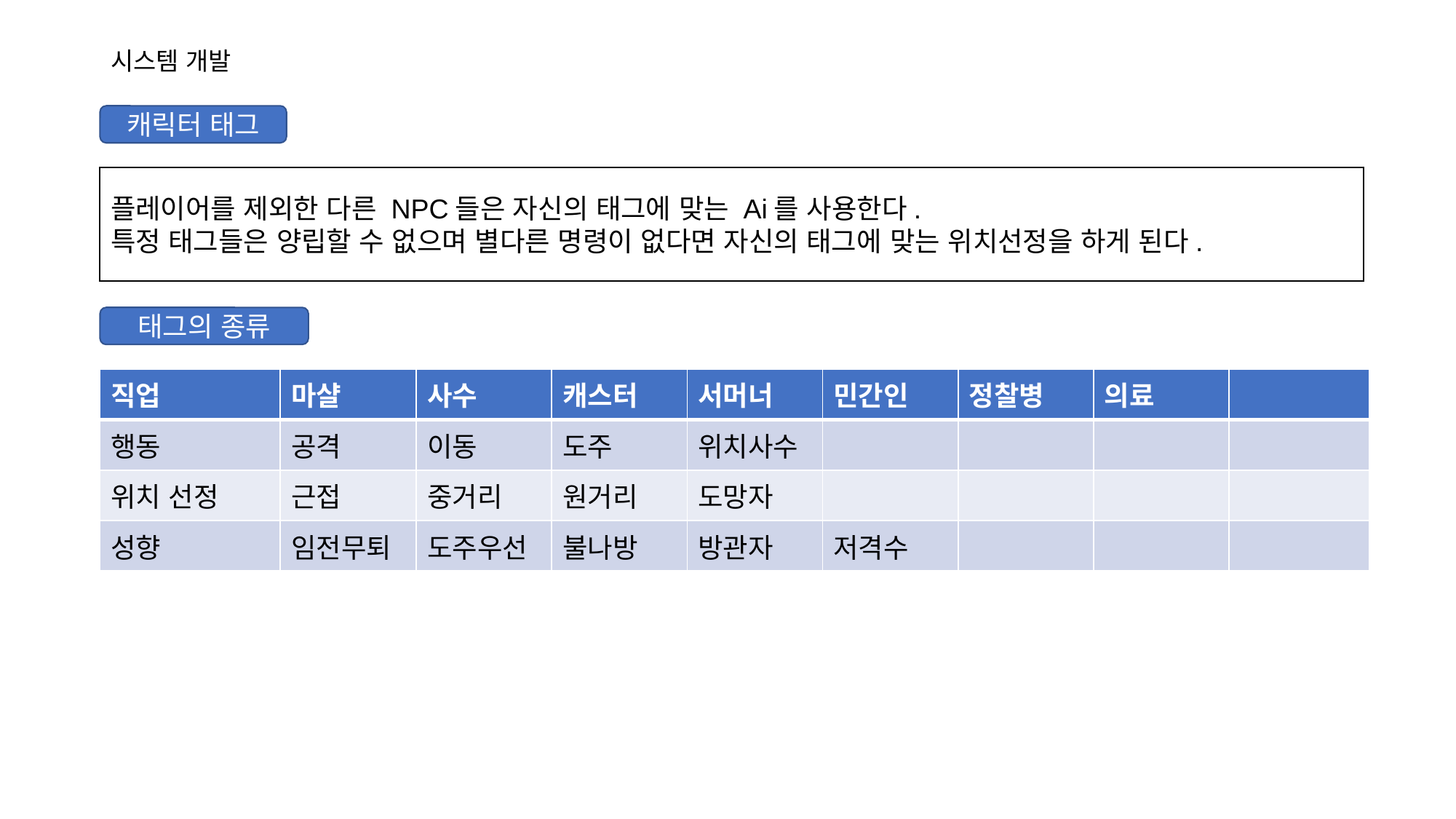

# 시스템 개발
캐릭터 태그
플레이어를 제외한 다른 NPC들은 자신의 태그에 맞는 Ai를 사용한다.
특정 태그들은 양립할 수 없으며 별다른 명령이 없다면 자신의 태그에 맞는 위치선정을 하게 된다.
태그의 종류
| 직업 | 마샬 | 사수 | 캐스터 | 서머너 | 민간인 | 정찰병 | 의료 |  |
| --- | --- | --- | --- | --- | --- | --- | --- | --- |
| 행동 | 공격 | 이동 | 도주 | 위치사수 |  |  |  |  |
| 위치 선정 | 근접 | 중거리 | 원거리 | 도망자 |  |  |  |  |
| 성향 | 임전무퇴 | 도주우선 | 불나방 | 방관자 | 저격수 |  |  |  |